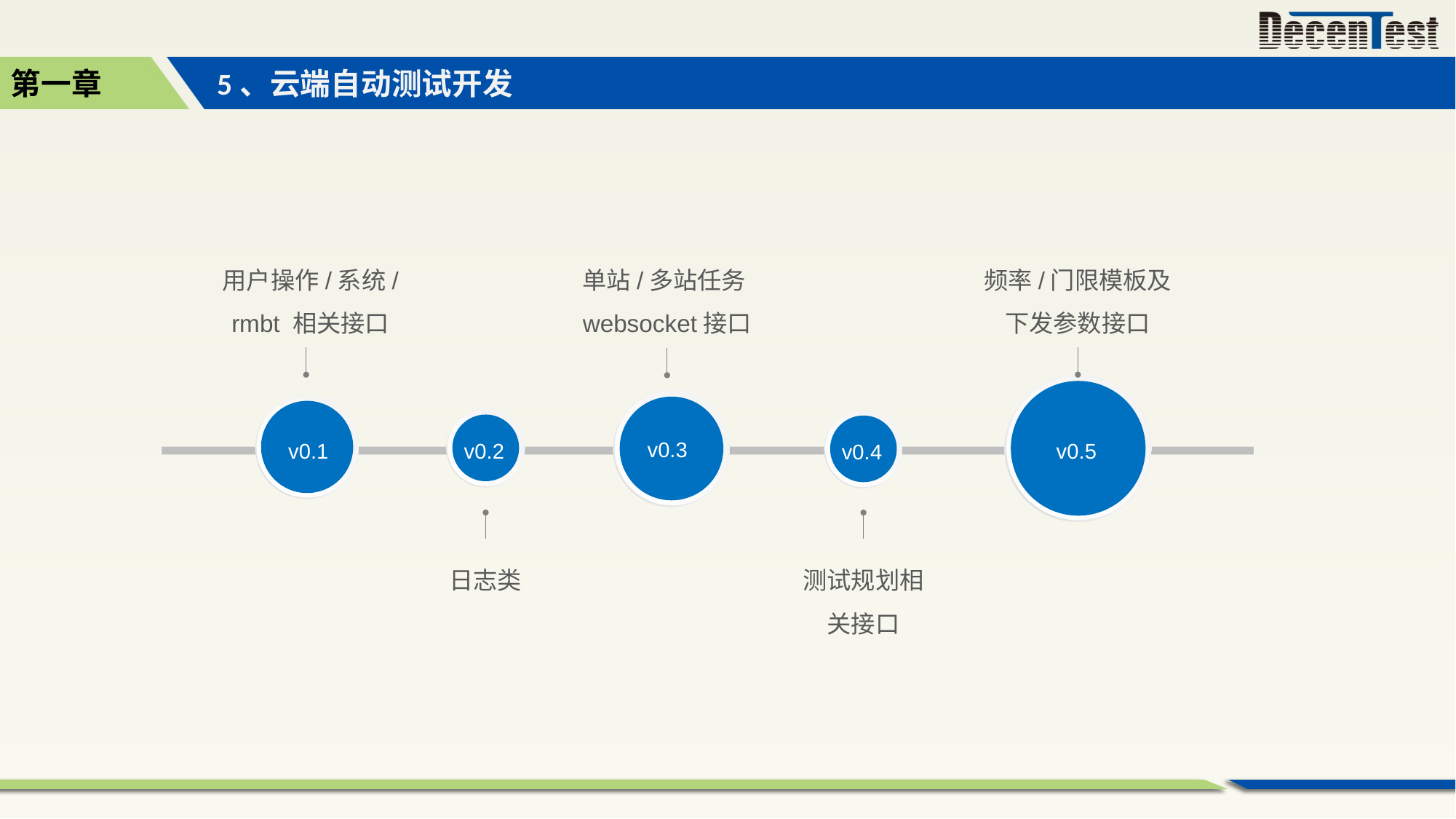

第一章
5、云端自动测试开发
用户操作/系统/rmbt 相关接口
单站/多站任务websocket接口
频率/门限模板及下发参数接口

v0.5

v0.3

v0.1

v0.2

v0.4

日志类
测试规划相关接口

7